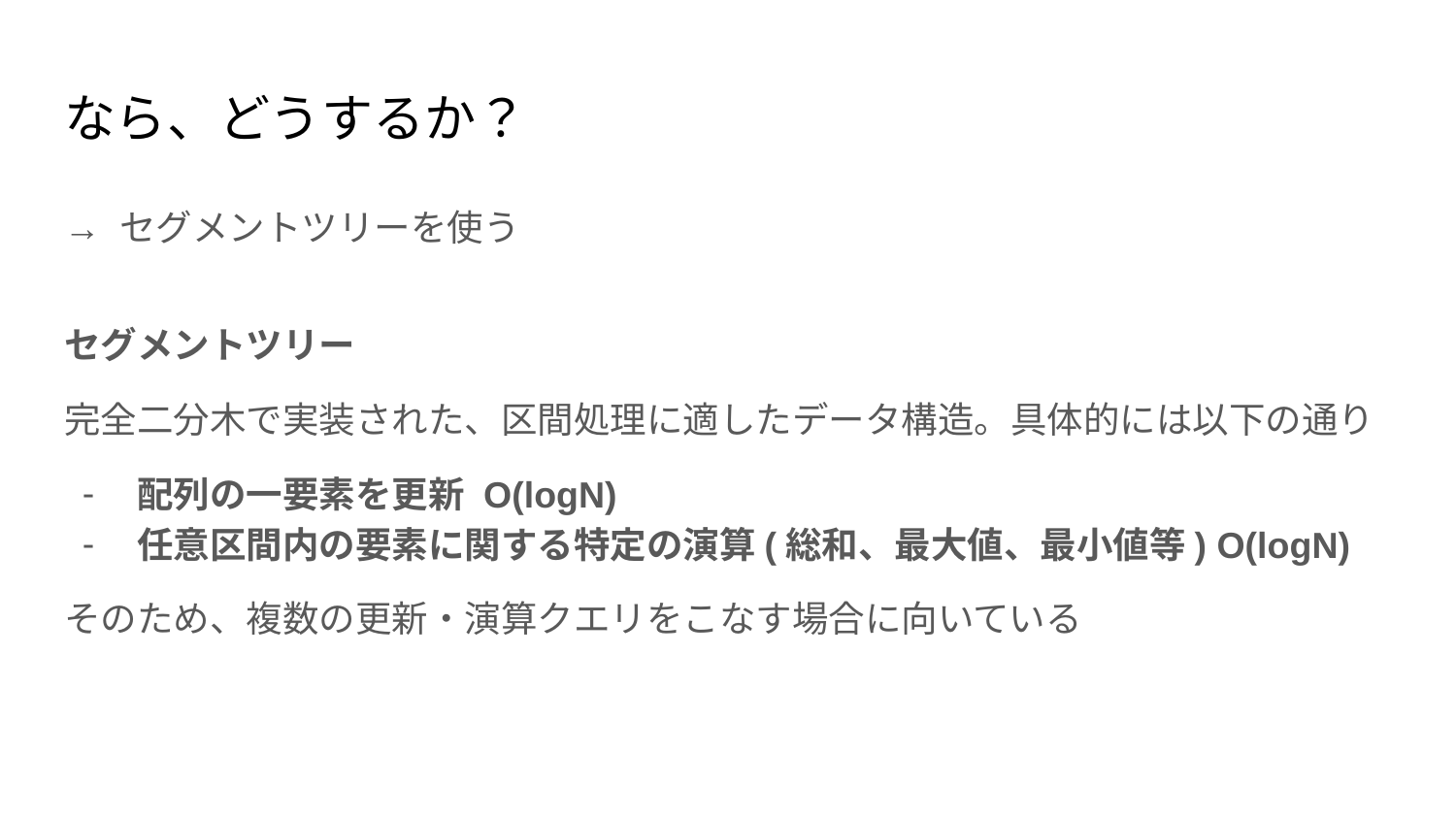

# なら、どうするか？
→ セグメントツリーを使う
セグメントツリー
完全二分木で実装された、区間処理に適したデータ構造。具体的には以下の通り
配列の一要素を更新 O(logN)
任意区間内の要素に関する特定の演算(総和、最大値、最小値等) O(logN)
そのため、複数の更新・演算クエリをこなす場合に向いている